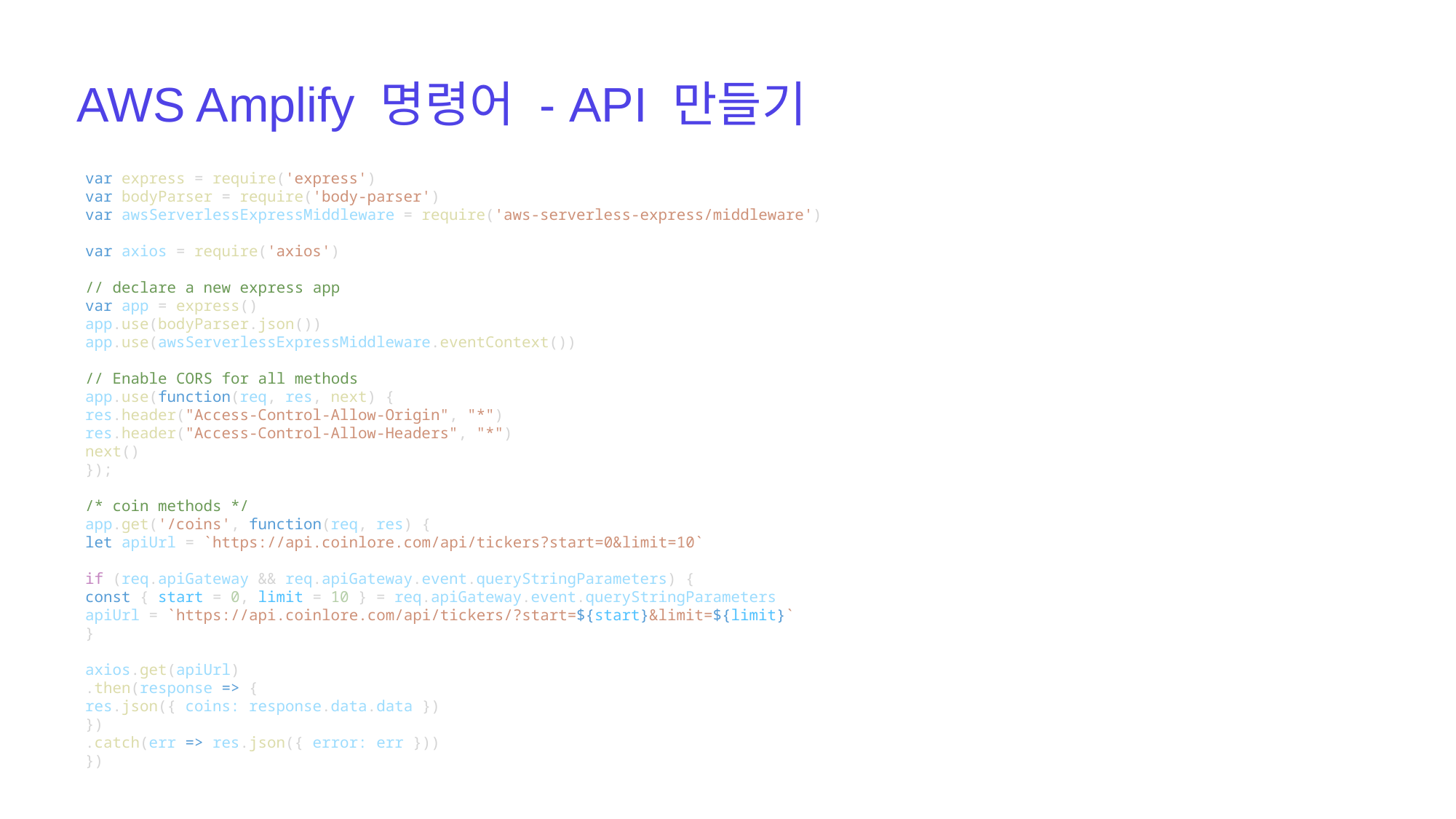

AWS Amplify 명령어 - API 만들기
var express = require('express')
var bodyParser = require('body-parser')
var awsServerlessExpressMiddleware = require('aws-serverless-express/middleware')
var axios = require('axios')
// declare a new express app
var app = express()
app.use(bodyParser.json())
app.use(awsServerlessExpressMiddleware.eventContext())
// Enable CORS for all methods
app.use(function(req, res, next) {
res.header("Access-Control-Allow-Origin", "*")
res.header("Access-Control-Allow-Headers", "*")
next()
});
/* coin methods */
app.get('/coins', function(req, res) {
let apiUrl = `https://api.coinlore.com/api/tickers?start=0&limit=10`
if (req.apiGateway && req.apiGateway.event.queryStringParameters) {
const { start = 0, limit = 10 } = req.apiGateway.event.queryStringParameters
apiUrl = `https://api.coinlore.com/api/tickers/?start=${start}&limit=${limit}`
}
axios.get(apiUrl)
.then(response => {
res.json({ coins: response.data.data })
})
.catch(err => res.json({ error: err }))
})